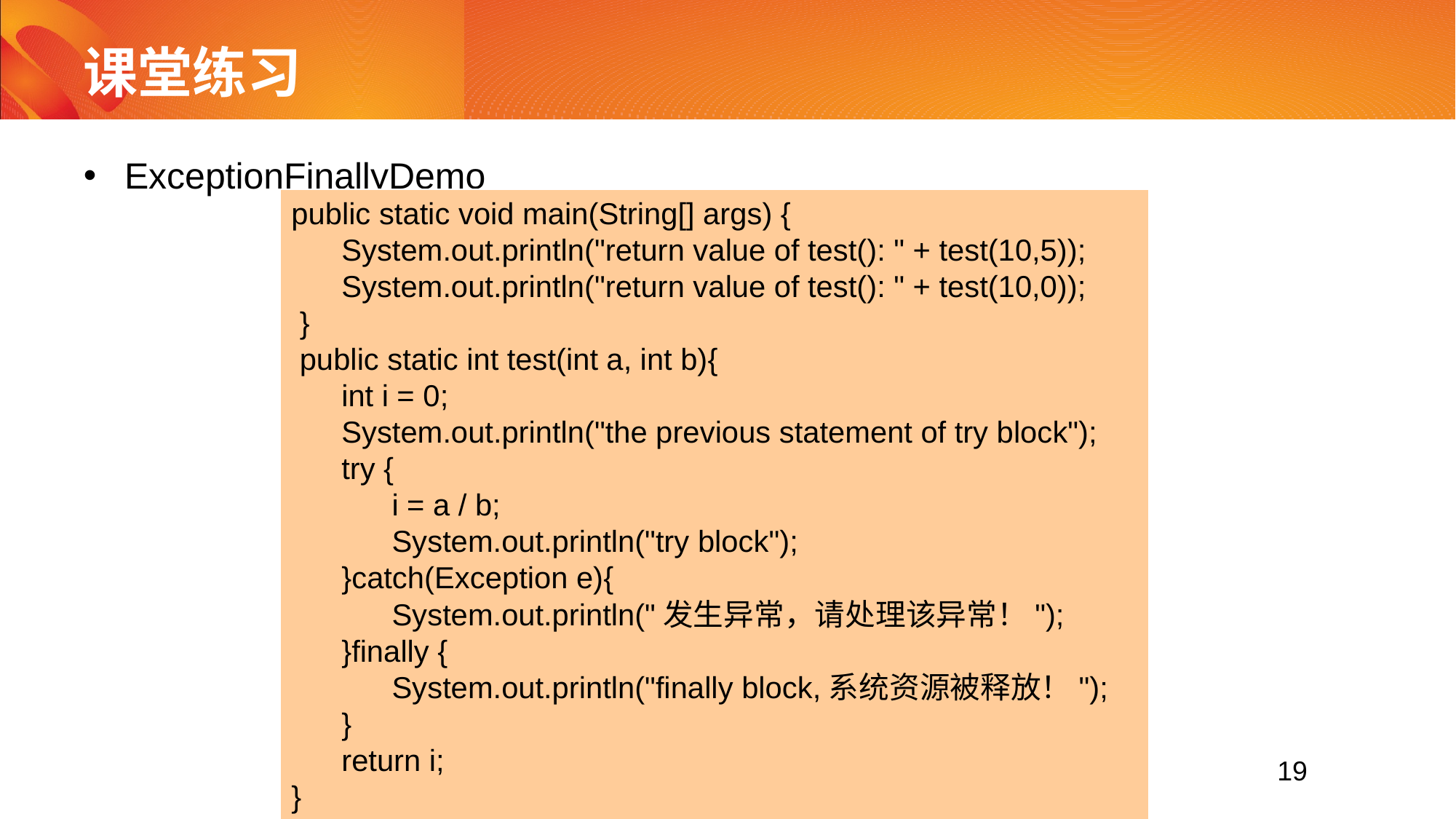

# 课堂练习
ExceptionFinallyDemo
public static void main(String[] args) {
      System.out.println("return value of test(): " + test(10,5));
      System.out.println("return value of test(): " + test(10,0));
 }
 public static int test(int a, int b){
      int i = 0;
      System.out.println("the previous statement of try block");
      try {
            i = a / b;
            System.out.println("try block");
      }catch(Exception e){
            System.out.println("发生异常，请处理该异常！");
      }finally {
            System.out.println("finally block,系统资源被释放！");
      }
      return i;
}